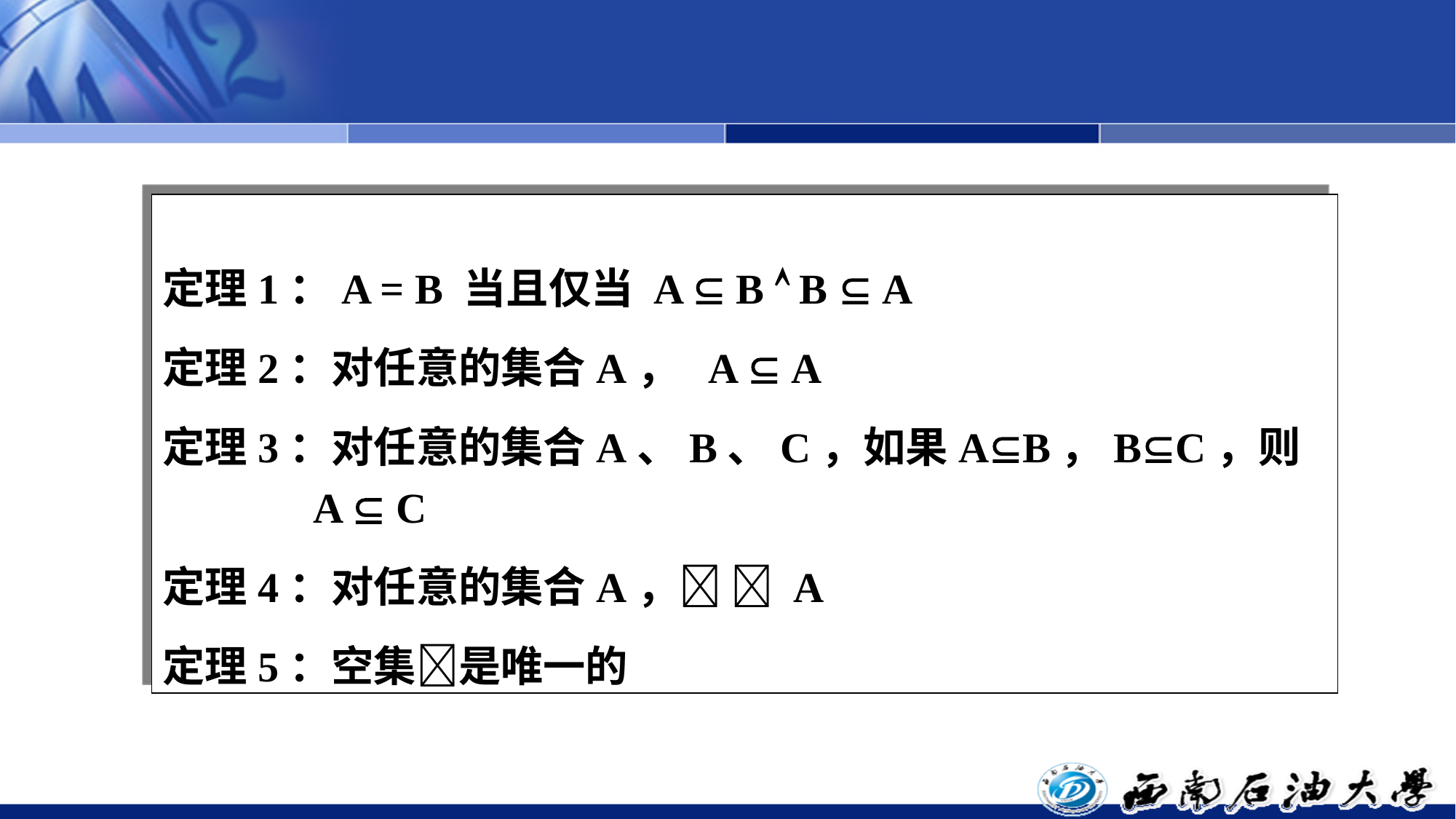

#

定理1：A = B 当且仅当 A ⊆ B ∧ B ⊆ A
定理2：对任意的集合A，  A ⊆ A
定理3：对任意的集合A、B、C，如果A⊆B，B⊆C，则 A ⊆ C
定理4：对任意的集合A，∅ ⊆ A
定理5：空集∅是唯一的